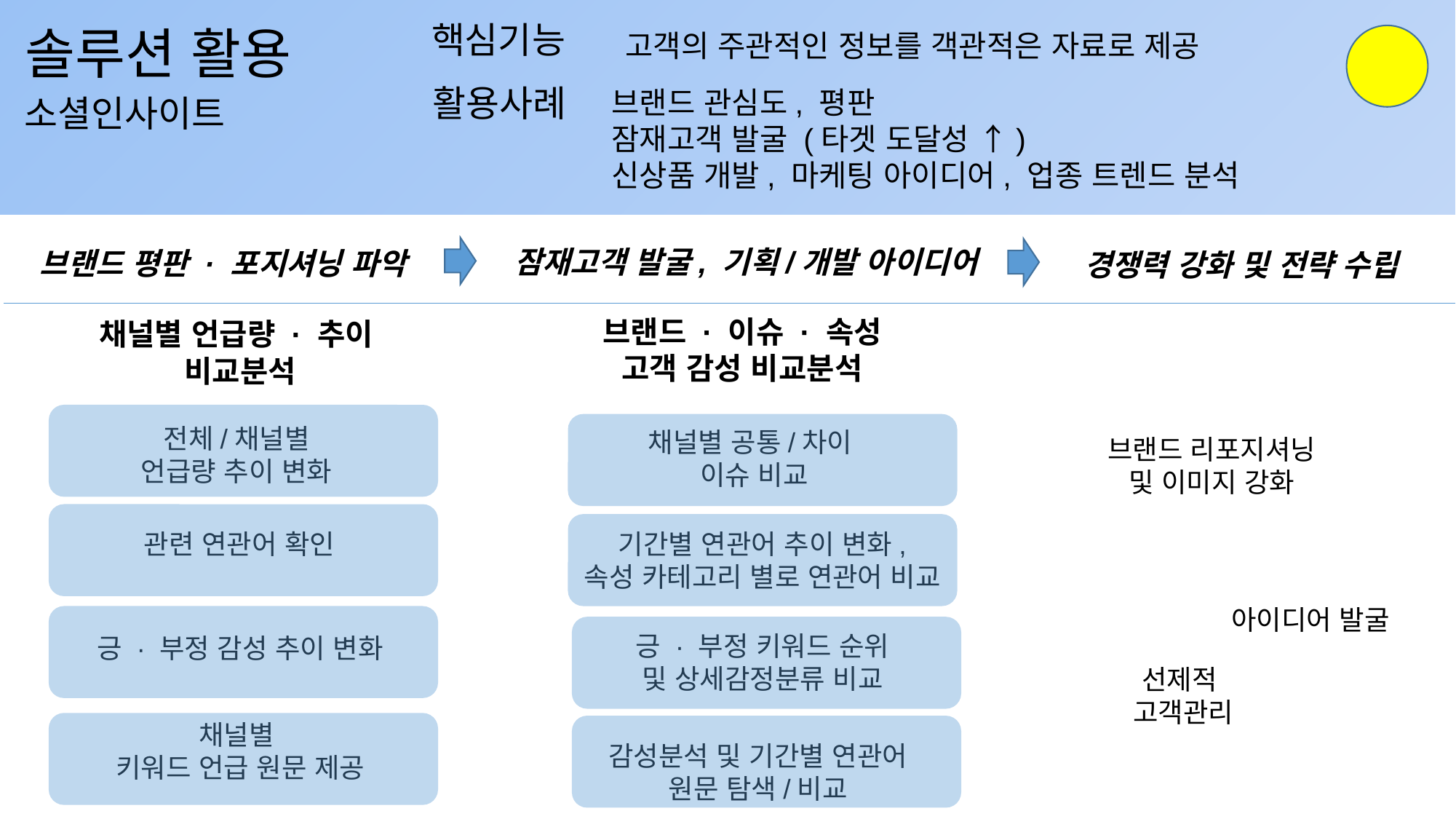

핵심기능
솔루션 활용
고객의 주관적인 정보를 객관적은 자료로 제공

활용사례
브랜드 관심도, 평판
잠재고객 발굴 (타겟 도달성 ↑)
신상품 개발, 마케팅 아이디어, 업종 트렌드 분석
소셜인사이트
잠재고객 발굴, 기획/개발 아이디어
브랜드 평판 · 포지셔닝 파악
경쟁력 강화 및 전략 수립

브랜드 · 이슈 · 속성
고객 감성 비교분석
채널별 언급량 · 추이
비교분석

전체/채널별
언급량 추이 변화
채널별 공통/차이
이슈 비교
브랜드 리포지셔닝
및 이미지 강화

기간별 연관어 추이 변화,
속성 카테고리 별로 연관어 비교
관련 연관어 확인
아이디어 발굴

긍 · 부정 키워드 순위
및 상세감정분류 비교
긍 · 부정 감성 추이 변화
선제적
고객관리
채널별
키워드 언급 원문 제공

감성분석 및 기간별 연관어
원문 탐색/비교